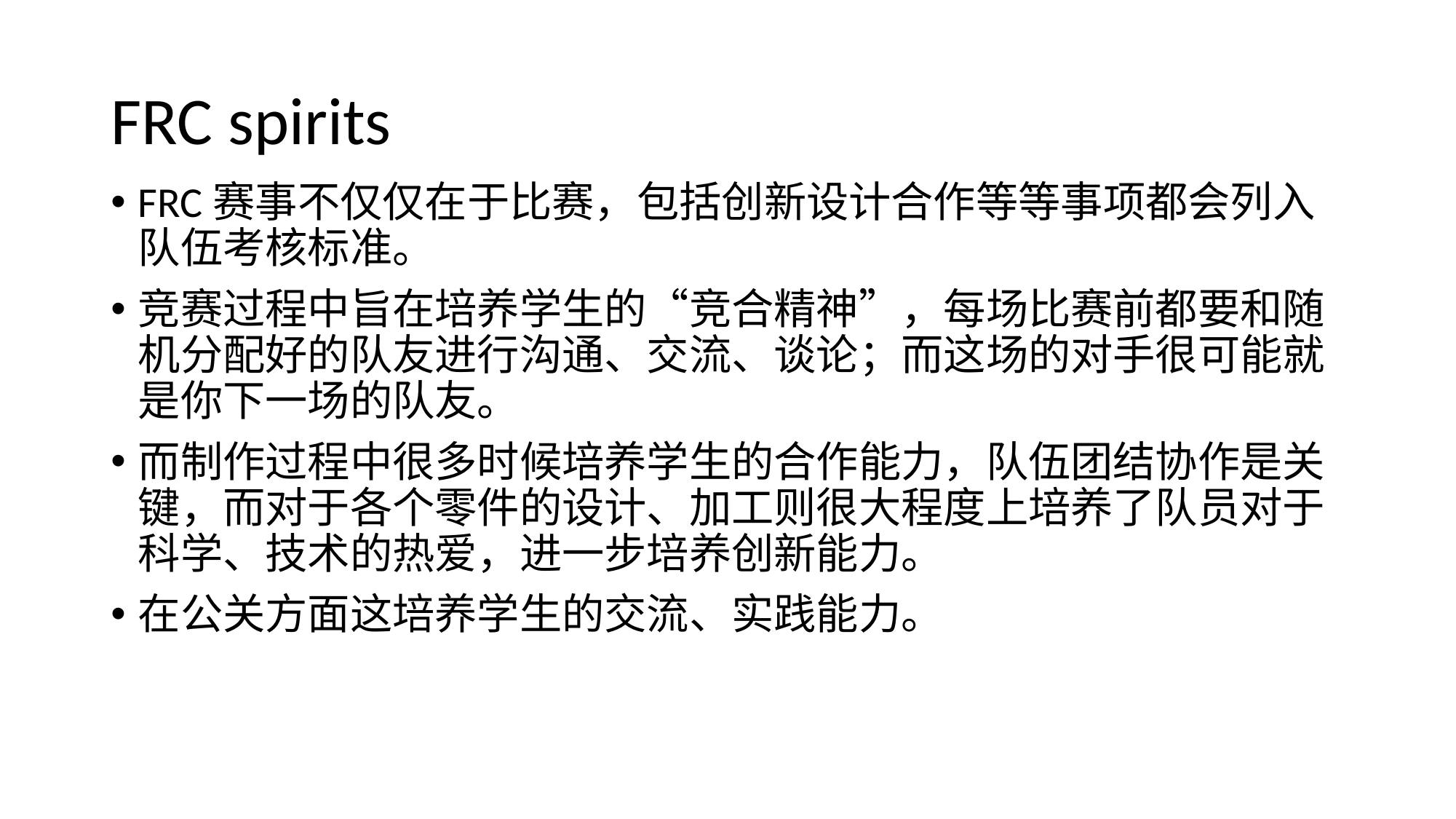

# FRC spirits
FRC赛事不仅仅在于比赛，包括创新设计合作等等事项都会列入队伍考核标准。
竞赛过程中旨在培养学生的“竞合精神”，每场比赛前都要和随机分配好的队友进行沟通、交流、谈论；而这场的对手很可能就是你下一场的队友。
而制作过程中很多时候培养学生的合作能力，队伍团结协作是关键，而对于各个零件的设计、加工则很大程度上培养了队员对于科学、技术的热爱，进一步培养创新能力。
在公关方面这培养学生的交流、实践能力。